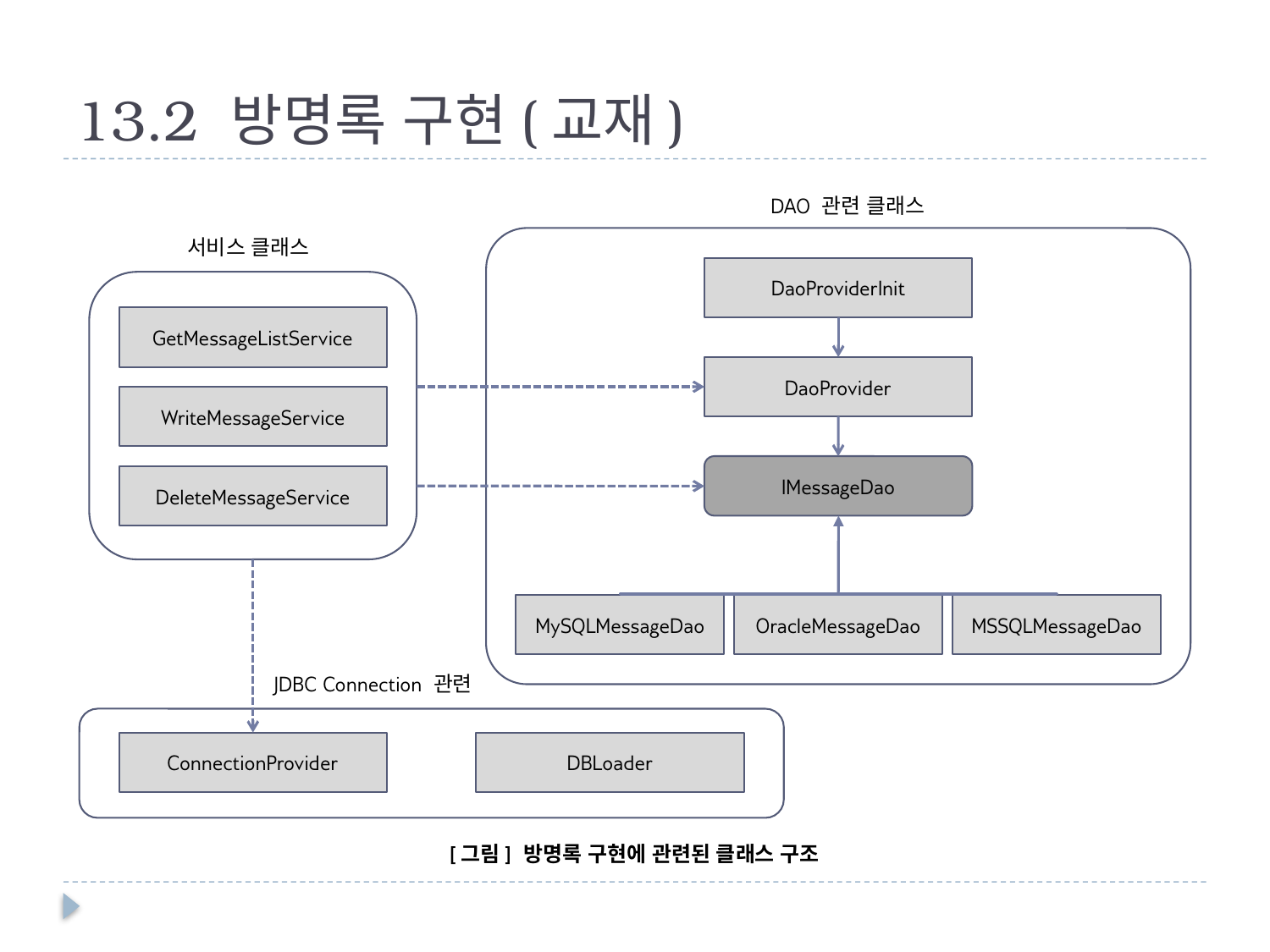

# 13.2 방명록 구현(교재)
DAO 관련 클래스
서비스 클래스

DaoProviderInit

GetMessageListService
DaoProvider
WriteMessageService
IMessageDao
DeleteMessageService
MySQLMessageDao
OracleMessageDao
MSSQLMessageDao
JDBC Connection 관련

ConnectionProvider
DBLoader
[그림] 방명록 구현에 관련된 클래스 구조